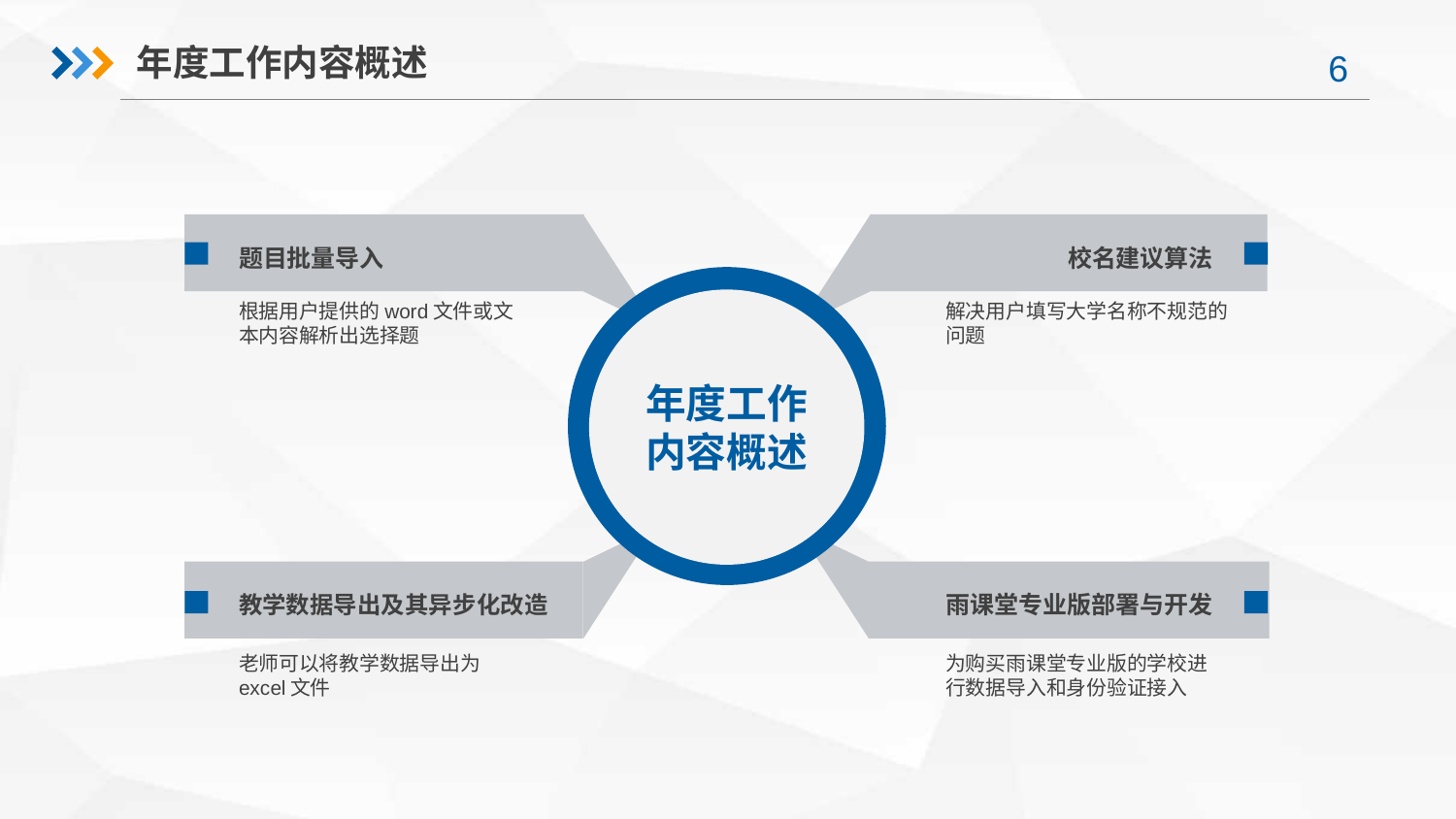

年度工作内容概述

题目批量导入
校名建议算法

年度工作
内容概述
根据用户提供的word文件或文本内容解析出选择题
解决用户填写大学名称不规范的问题

教学数据导出及其异步化改造
雨课堂专业版部署与开发

老师可以将教学数据导出为excel文件
为购买雨课堂专业版的学校进行数据导入和身份验证接入